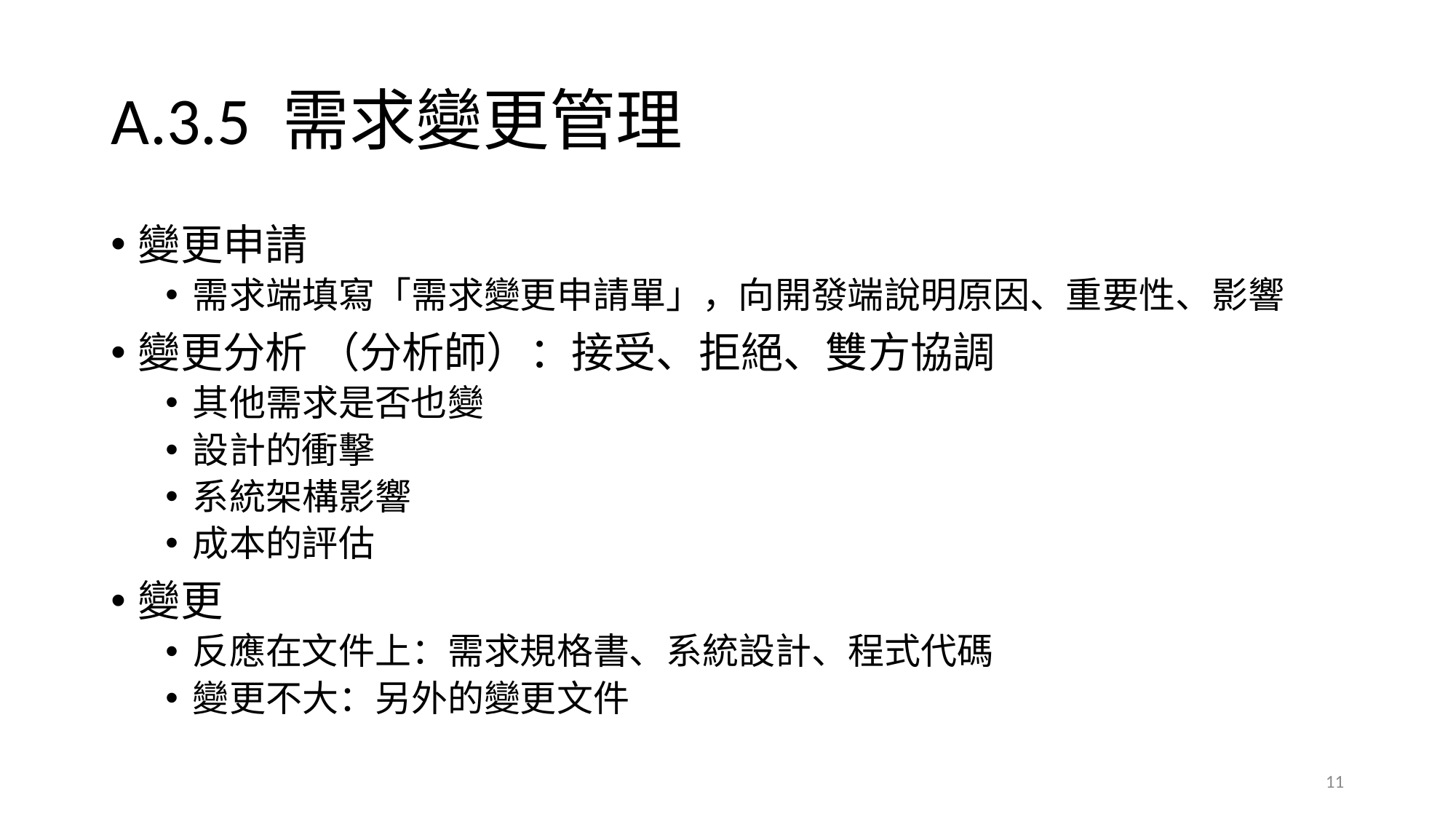

# A.3.5 需求變更管理
變更申請
需求端填寫「需求變更申請單」，向開發端說明原因、重要性、影響
變更分析 （分析師）：接受、拒絕、雙方協調
其他需求是否也變
設計的衝擊
系統架構影響
成本的評估
變更
反應在文件上：需求規格書、系統設計、程式代碼
變更不大：另外的變更文件

11